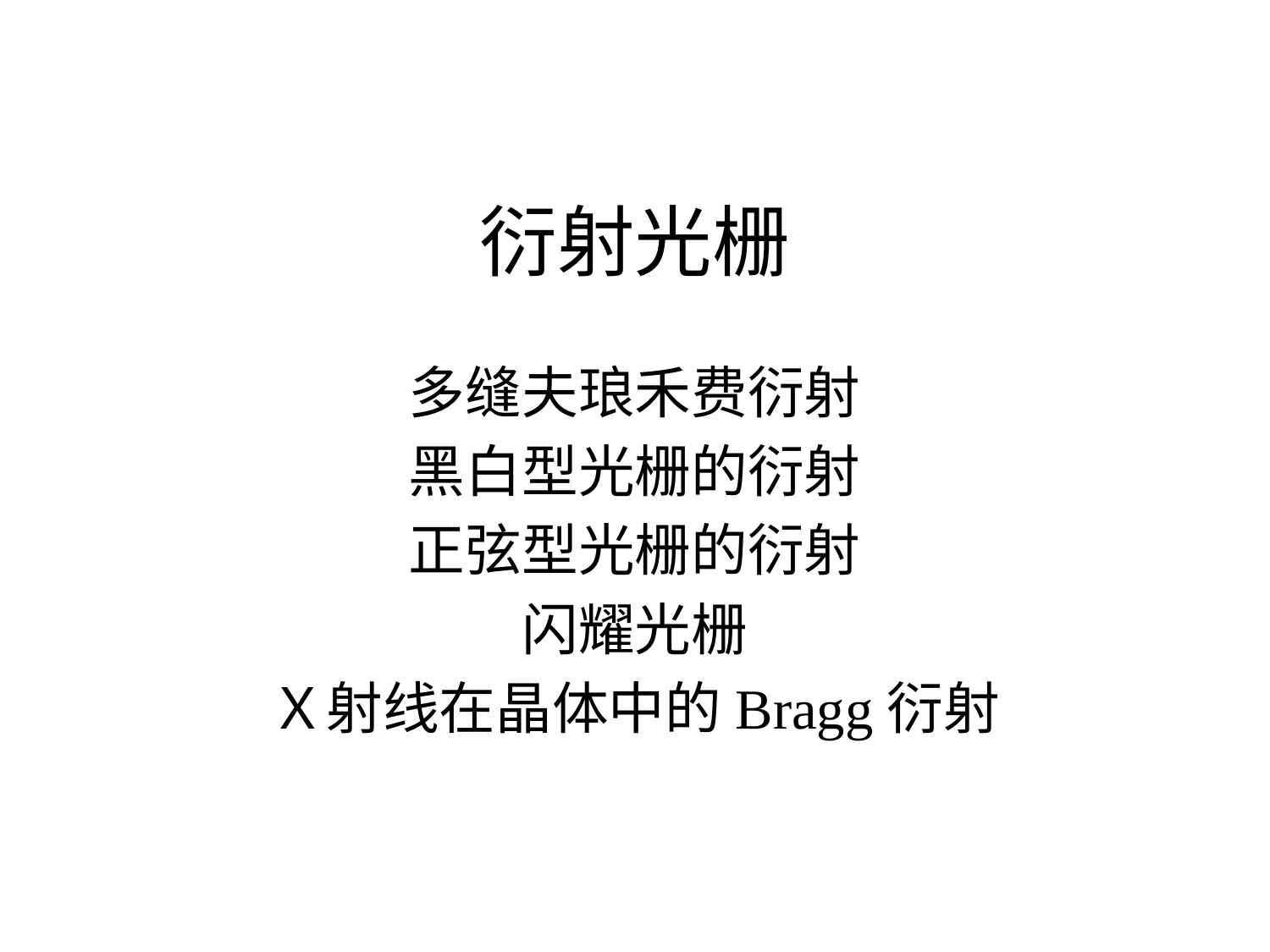

# 衍射光栅
多缝夫琅禾费衍射
黑白型光栅的衍射
正弦型光栅的衍射
闪耀光栅
Ｘ射线在晶体中的Bragg衍射